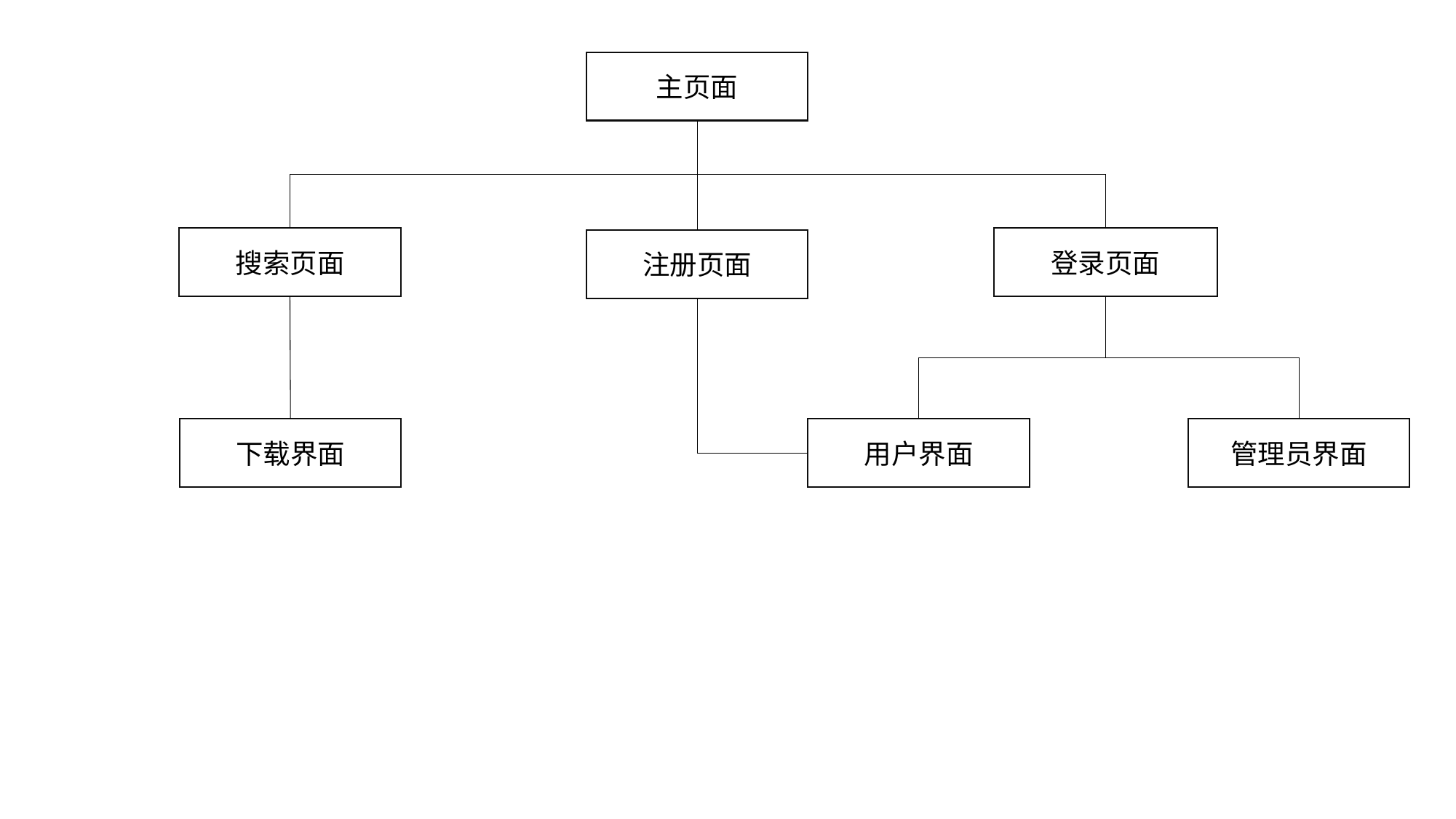

主页面
搜索页面
登录页面
注册页面
下载界面
用户界面
管理员界面